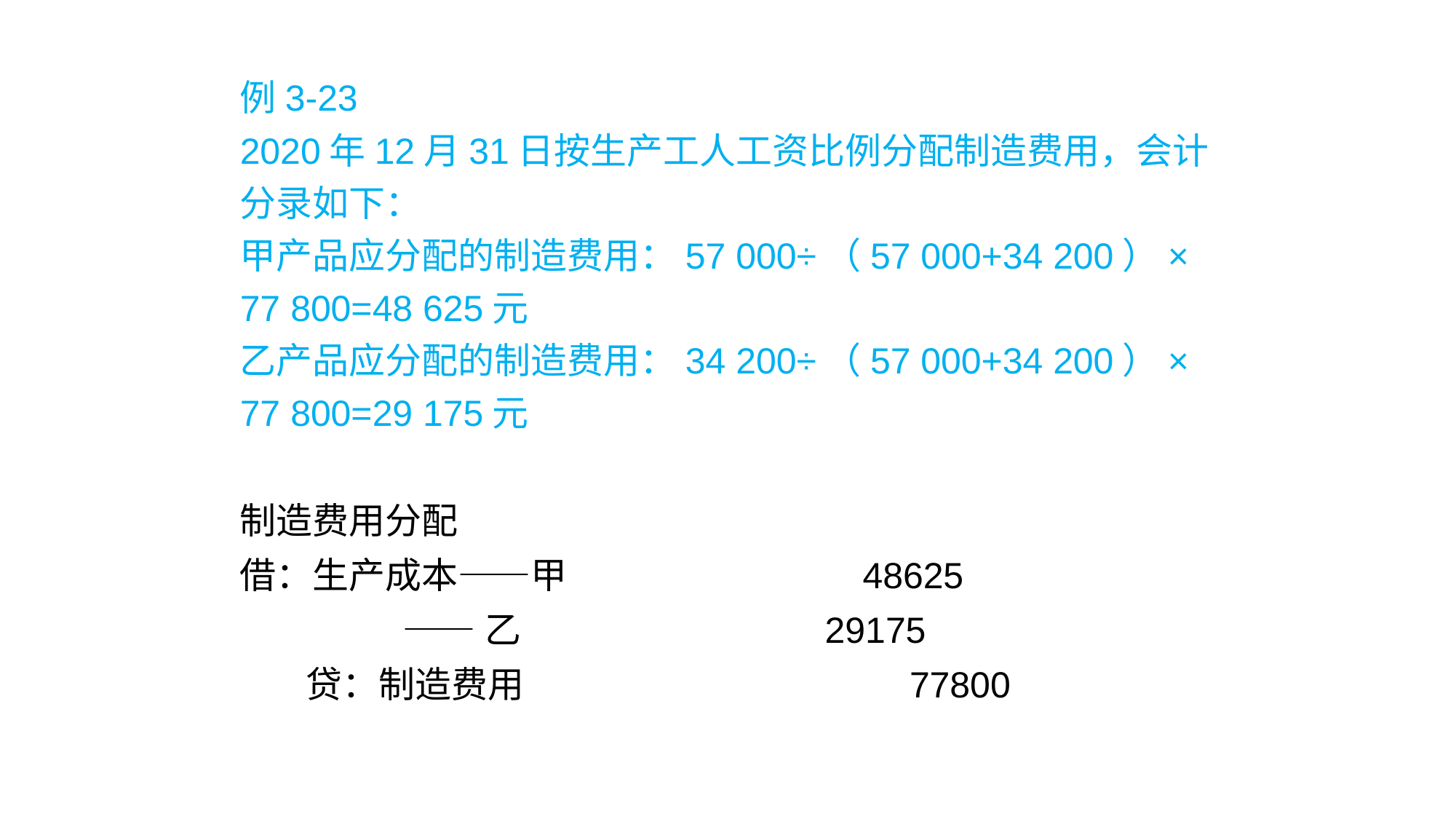

例3-23
2020年12月31日按生产工人工资比例分配制造费用，会计分录如下：
甲产品应分配的制造费用：57 000÷（57 000+34 200）× 77 800=48 625元
乙产品应分配的制造费用：34 200÷（57 000+34 200）× 77 800=29 175元

制造费用分配
借：生产成本——甲                                   48625
                    ——乙                                    29175
       贷：制造费用                                              77800